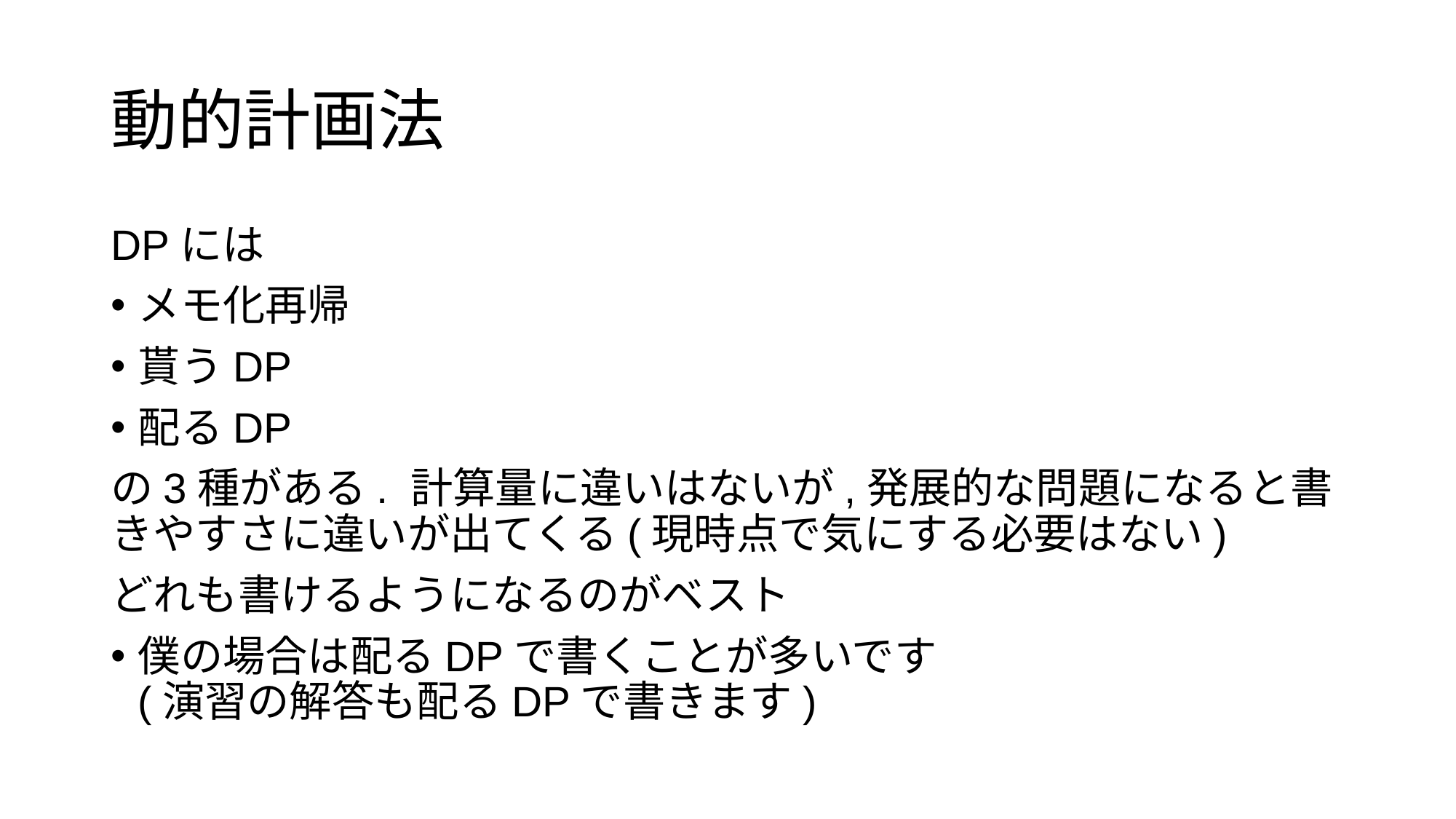

# 動的計画法
DPには
メモ化再帰
貰うDP
配るDP
の3種がある. 計算量に違いはないが,発展的な問題になると書きやすさに違いが出てくる(現時点で気にする必要はない)
どれも書けるようになるのがベスト
僕の場合は配るDPで書くことが多いです
(演習の解答も配るDPで書きます)